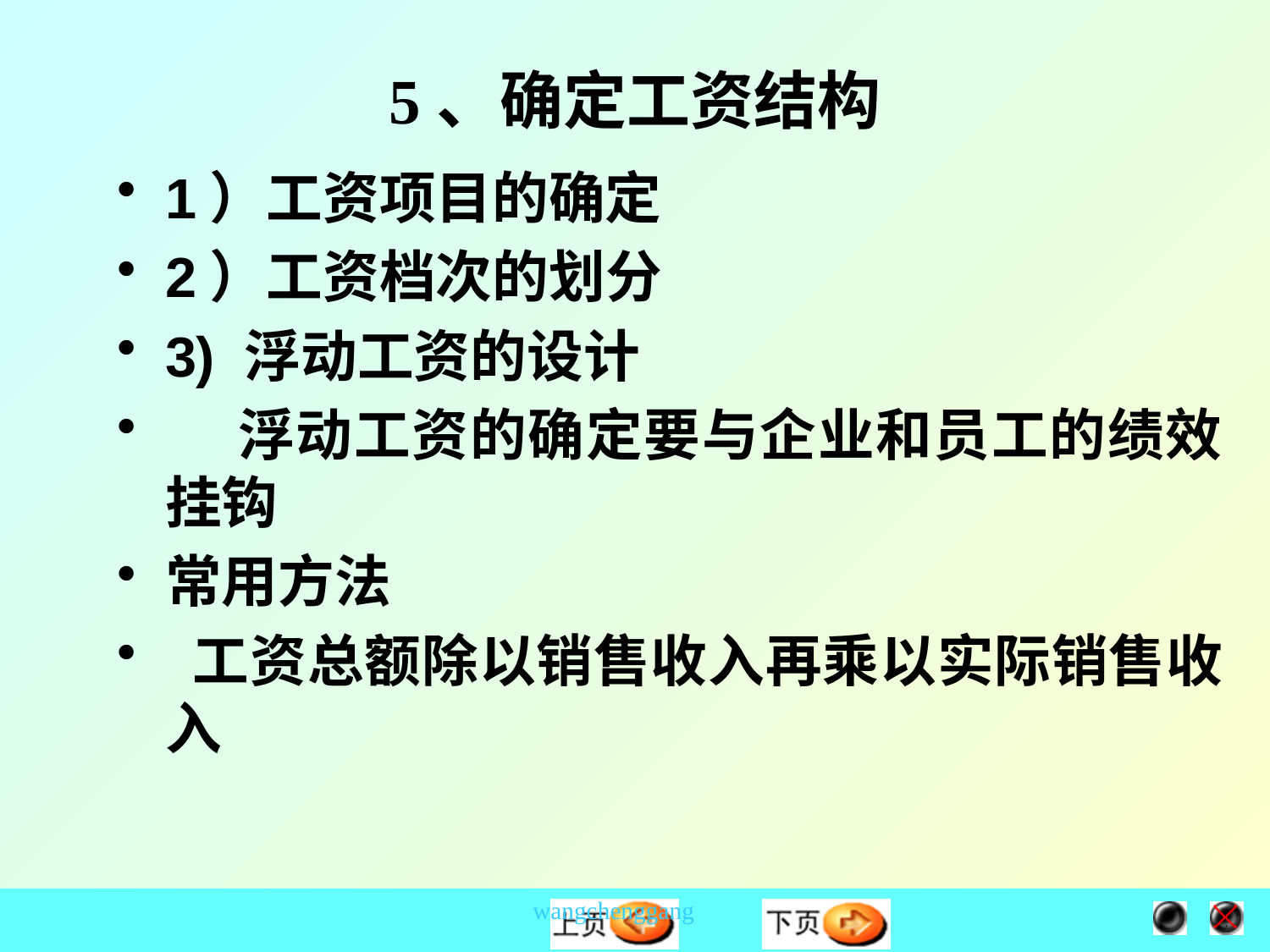

# 5、确定工资结构
1）工资项目的确定
2）工资档次的划分
3) 浮动工资的设计
    浮动工资的确定要与企业和员工的绩效挂钩
常用方法
 工资总额除以销售收入再乘以实际销售收入
wangchenggang